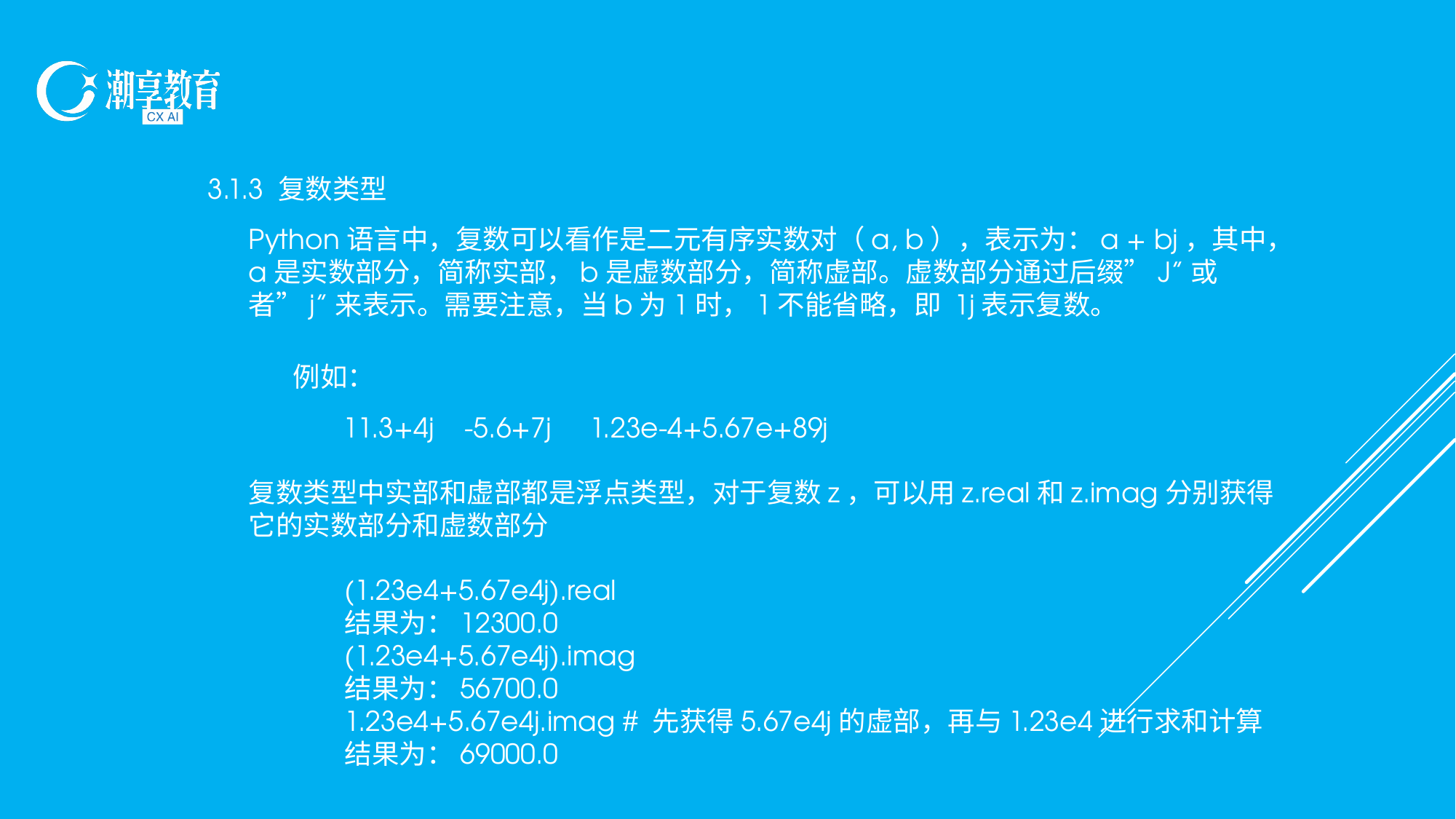

3.1.3 复数类型
Python语言中，复数可以看作是二元有序实数对（a, b），表示为：a + bj，其中，a是实数部分，简称实部，b是虚数部分，简称虚部。虚数部分通过后缀”J”或者”j”来表示。需要注意，当b为1时，1不能省略，即 1j表示复数。
例如：
11.3+4j    -5.6+7j     1.23e-4+5.67e+89j
复数类型中实部和虚部都是浮点类型，对于复数z，可以用z.real和z.imag分别获得它的实数部分和虚数部分
(1.23e4+5.67e4j).real
结果为：12300.0
(1.23e4+5.67e4j).imag
结果为：56700.0
1.23e4+5.67e4j.imag # 先获得5.67e4j的虚部，再与1.23e4进行求和计算
结果为：69000.0